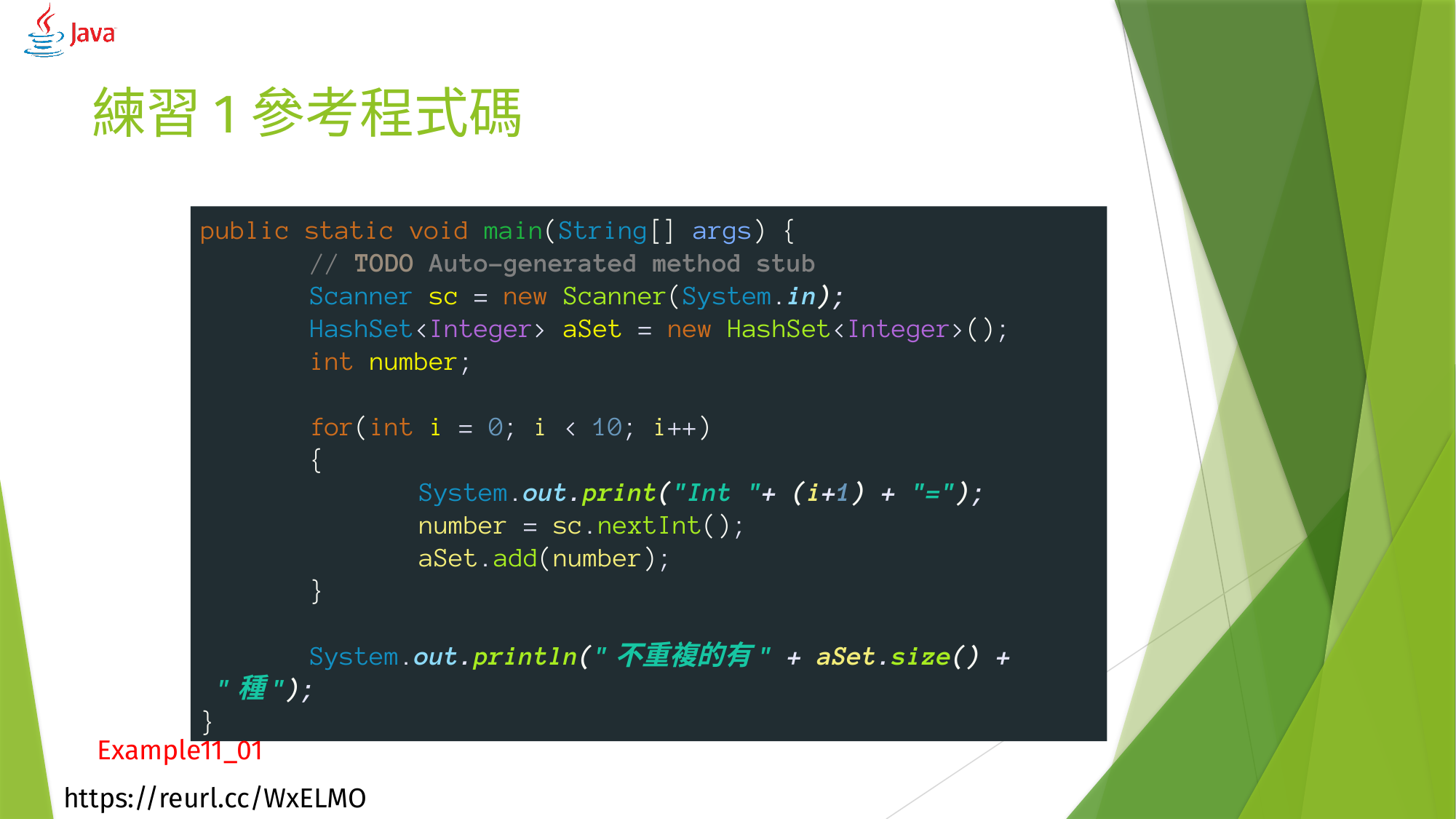

# 練習1參考程式碼
public static void main(String[] args) {
	// TODO Auto-generated method stub
	Scanner sc = new Scanner(System.in);
	HashSet<Integer> aSet = new HashSet<Integer>();
	int number;

	for(int i = 0; i < 10; i++)
	{
		System.out.print("Int "+ (i+1) + "=");
		number = sc.nextInt();
		aSet.add(number);
	}

	System.out.println("不重複的有" + aSet.size() + "種");
}
Example11_01